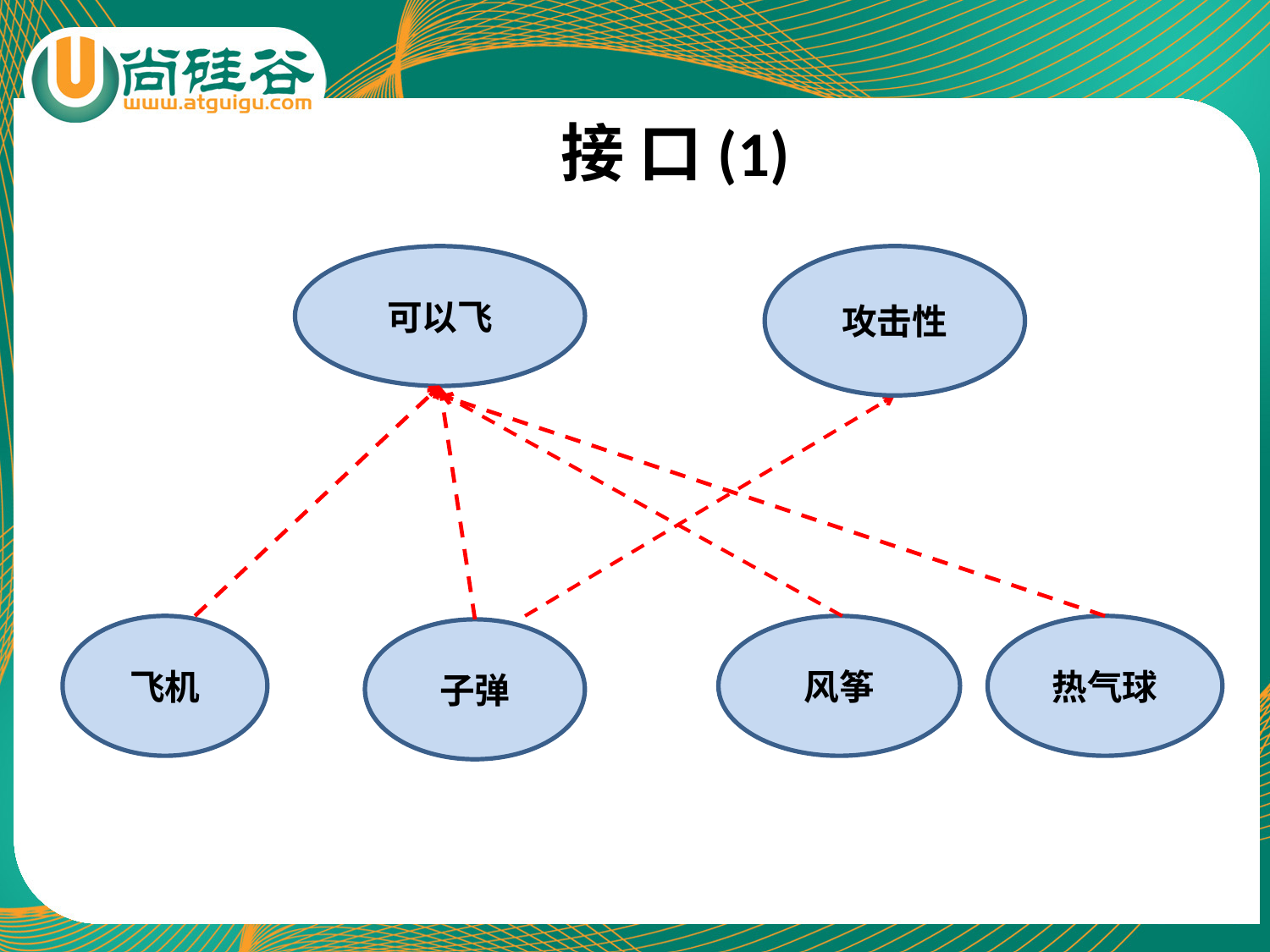

# 接 口(1)
攻击性
可以飞
飞机
风筝
热气球
子弹